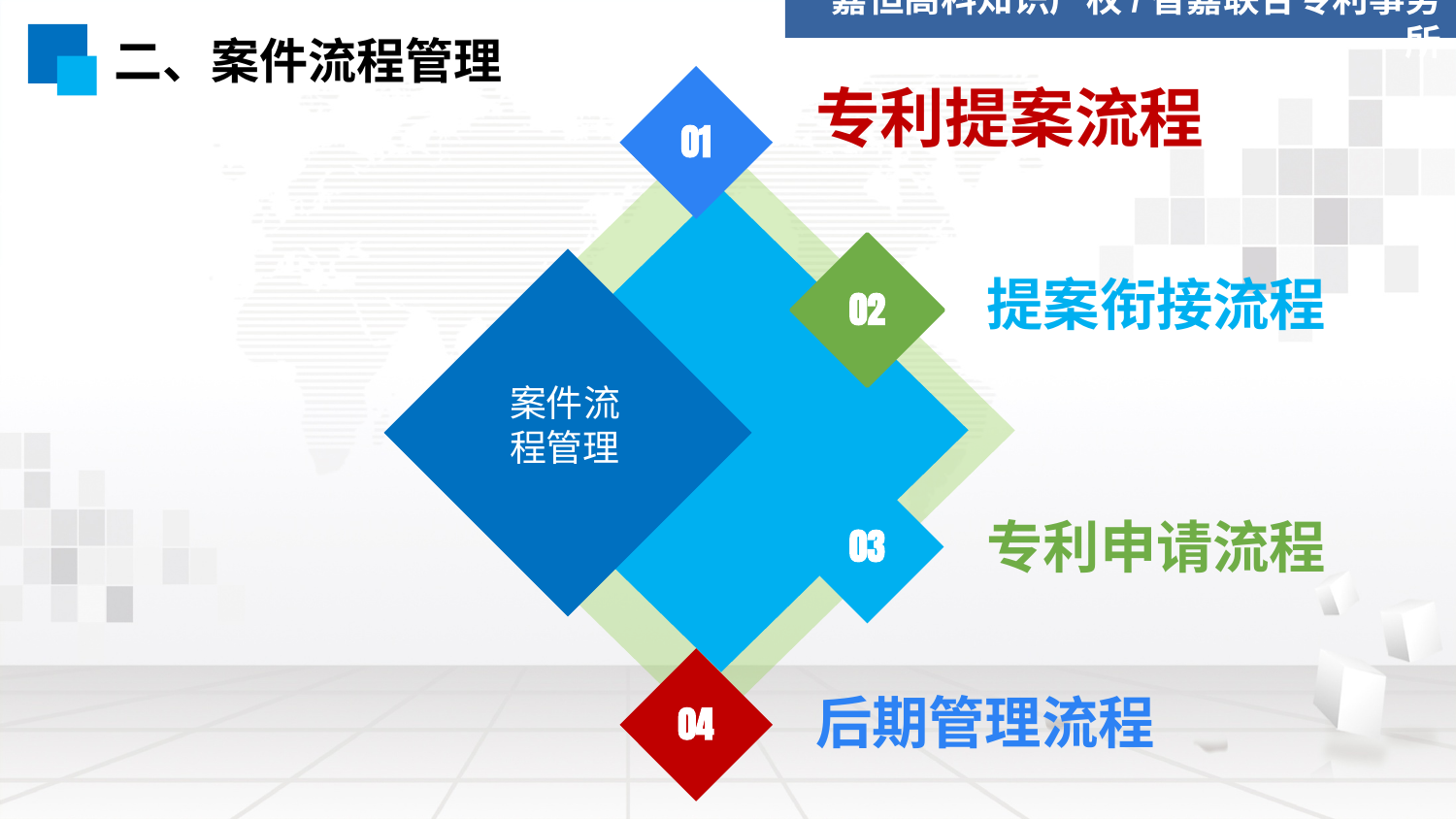

嘉恒高科知识产权/智嘉联合专利事务所
二、案件流程管理
01
专利提案流程

02

案件流
程管理

提案衔接流程
03
专利申请流程
04
后期管理流程